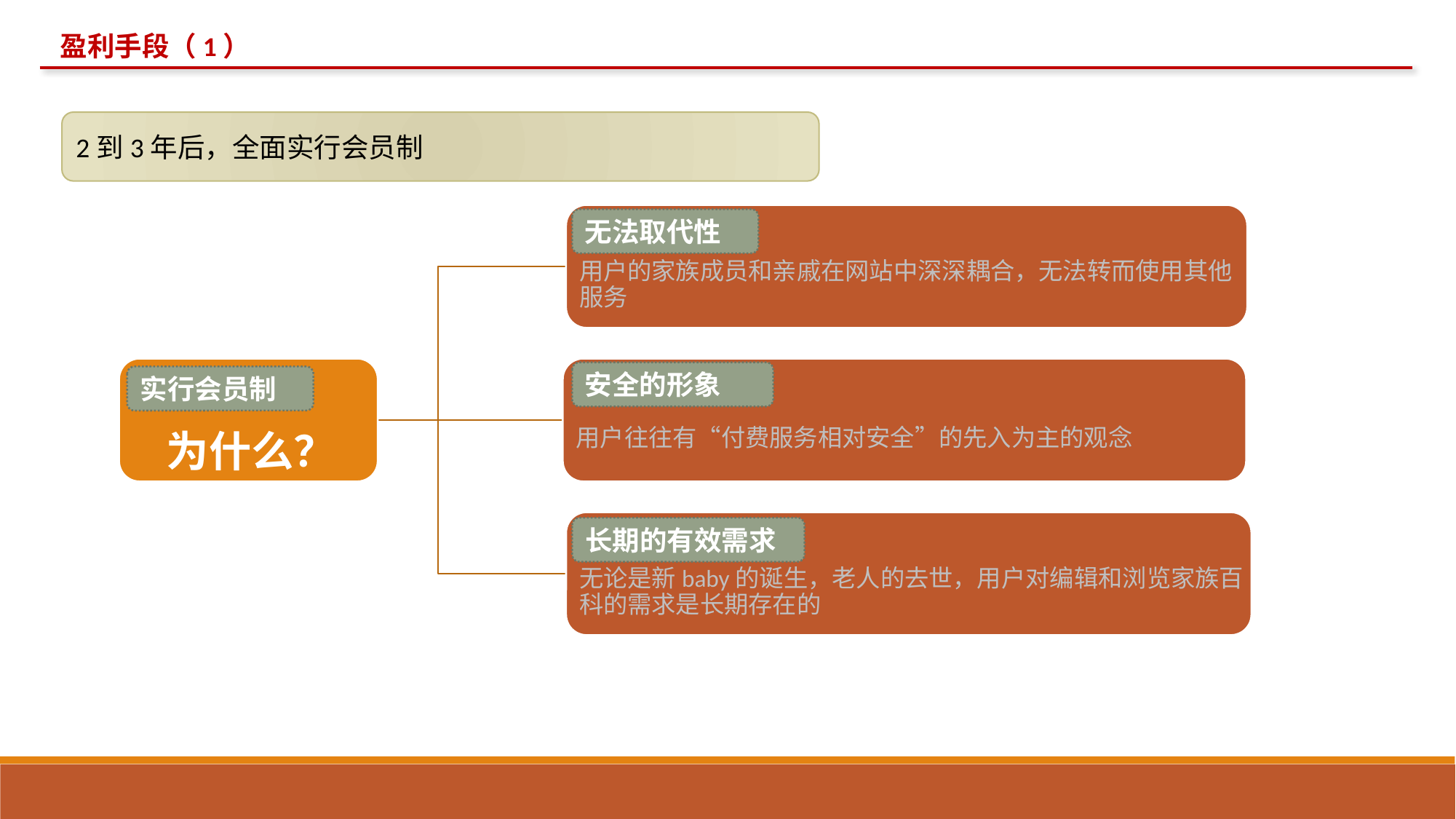

盈利手段（1）

为什么？

用户的家族成员和亲戚在网站中深深耦合，无法转而使用其他服务

用户往往有“付费服务相对安全”的先入为主的观念

无论是新baby的诞生，老人的去世，用户对编辑和浏览家族百科的需求是长期存在的
无法取代性
安全的形象
实行会员制
长期的有效需求
2到3年后，全面实行会员制